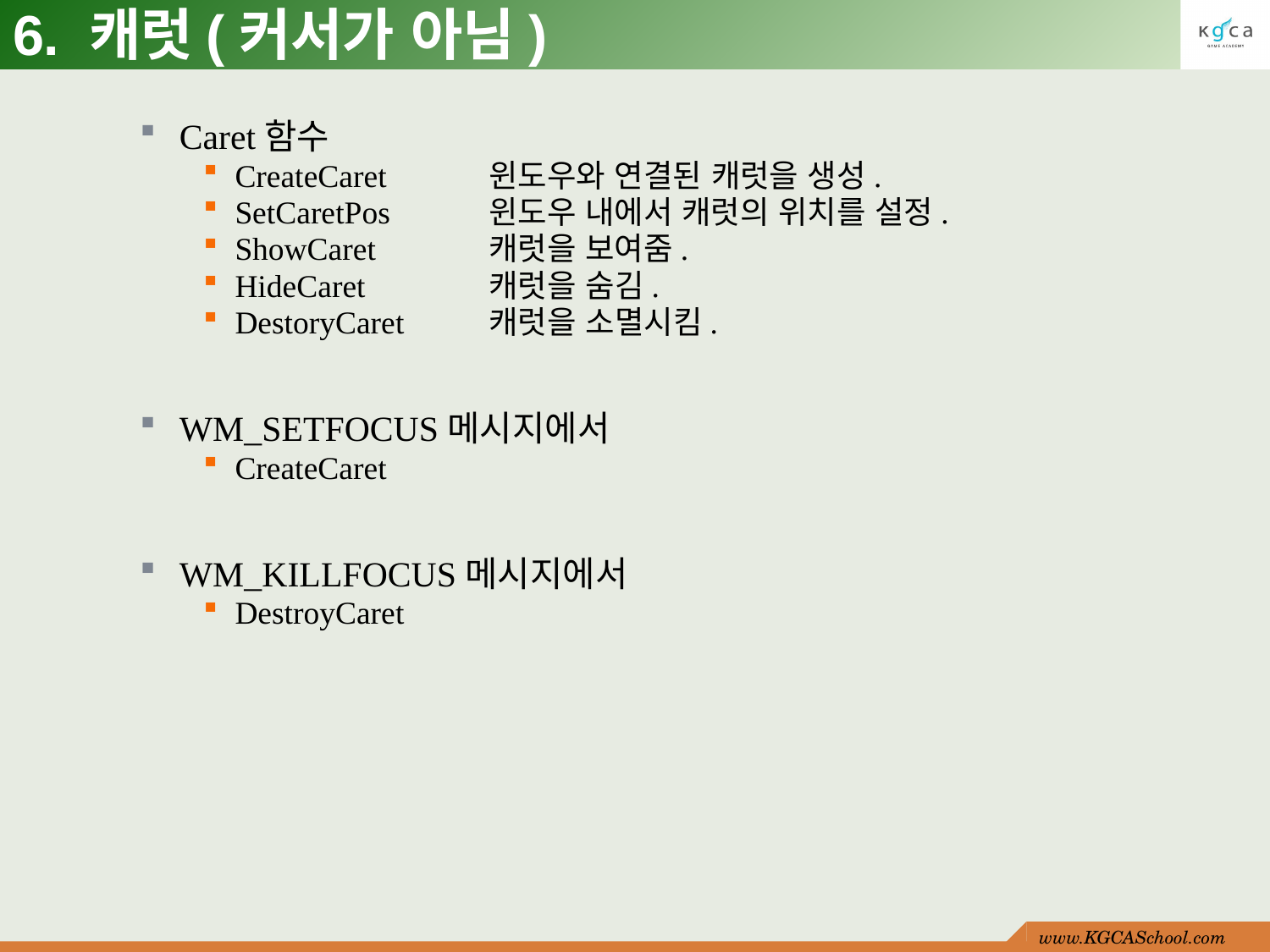

# 6. 캐럿(커서가 아님)
Caret함수
CreateCaret	윈도우와 연결된 캐럿을 생성.
SetCaretPos	윈도우 내에서 캐럿의 위치를 설정.
ShowCaret	캐럿을 보여줌.
HideCaret	캐럿을 숨김.
DestoryCaret	캐럿을 소멸시킴.

WM_SETFOCUS메시지에서
CreateCaret

WM_KILLFOCUS메시지에서
DestroyCaret